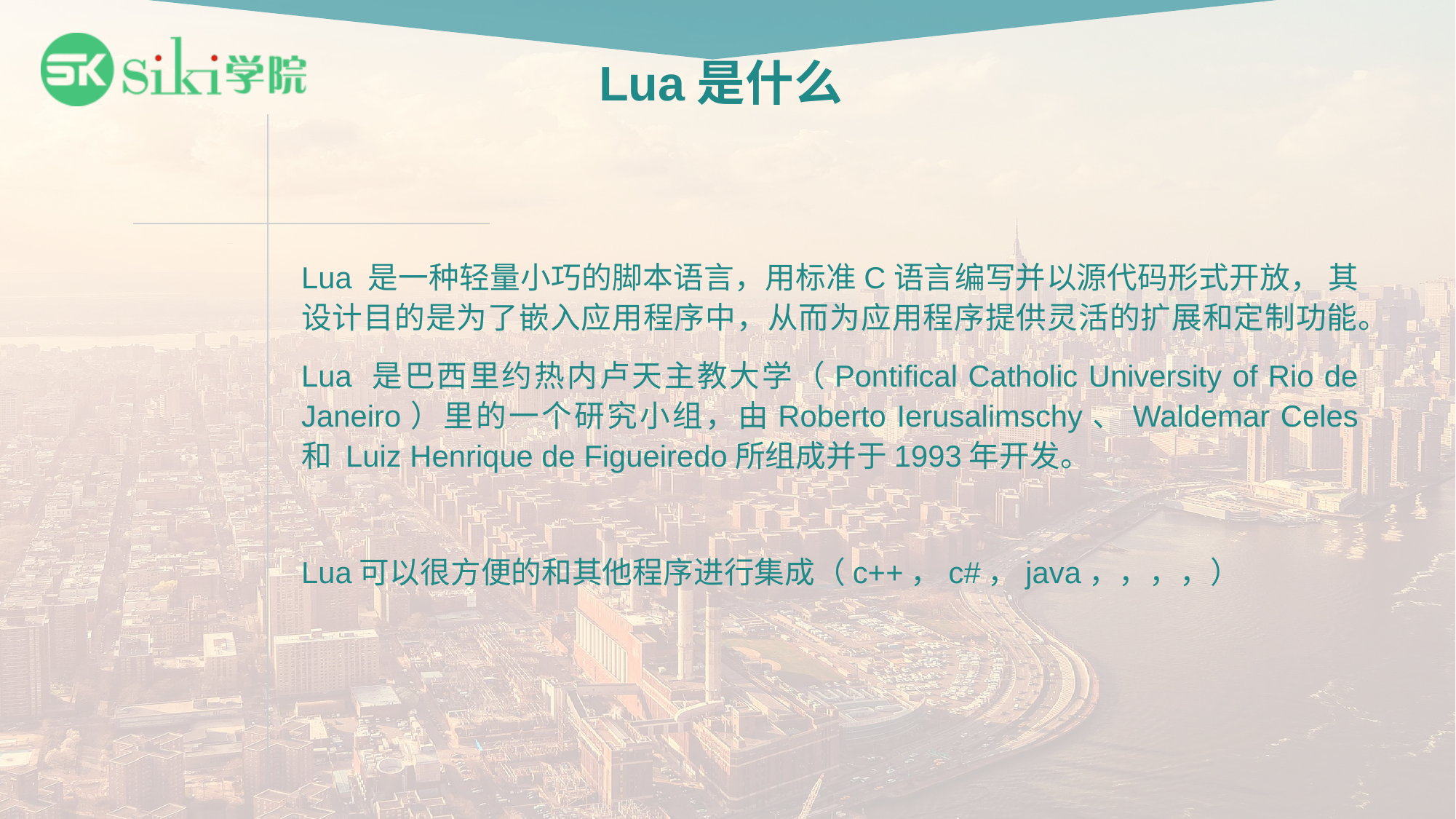

# Lua是什么
Lua 是一种轻量小巧的脚本语言，用标准C语言编写并以源代码形式开放， 其设计目的是为了嵌入应用程序中，从而为应用程序提供灵活的扩展和定制功能。
Lua 是巴西里约热内卢天主教大学（Pontifical Catholic University of Rio de Janeiro）里的一个研究小组，由Roberto Ierusalimschy、Waldemar Celes 和 Luiz Henrique de Figueiredo所组成并于1993年开发。

Lua可以很方便的和其他程序进行集成（c++，c#，java，，，，）